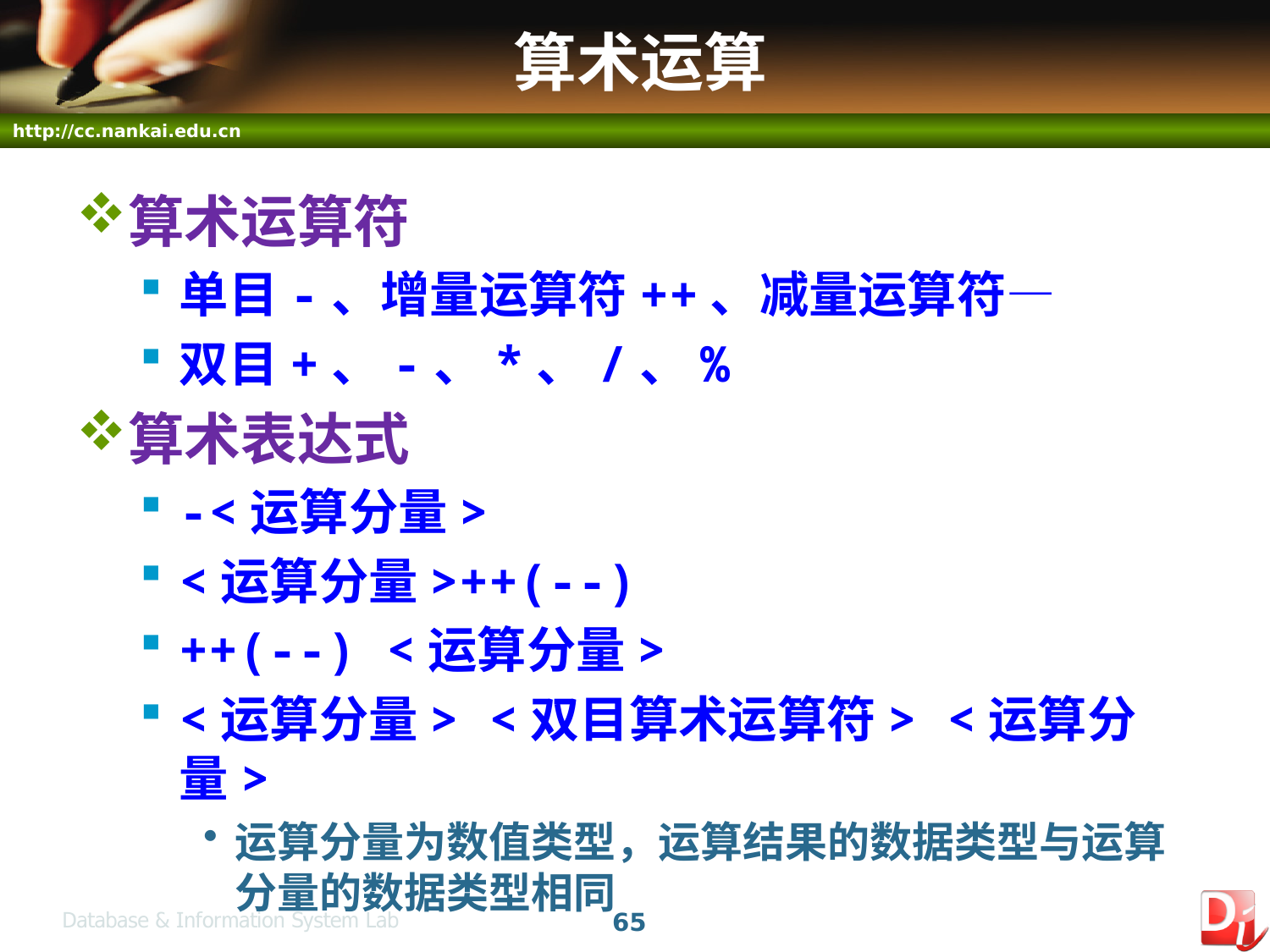

# 算术运算
算术运算符
单目-、增量运算符++、减量运算符—
双目+、-、*、/、%
算术表达式
-<运算分量>
<运算分量>++(--)
++(--) <运算分量>
<运算分量> <双目算术运算符> <运算分量>
运算分量为数值类型，运算结果的数据类型与运算分量的数据类型相同
65
Database & Information System Lab